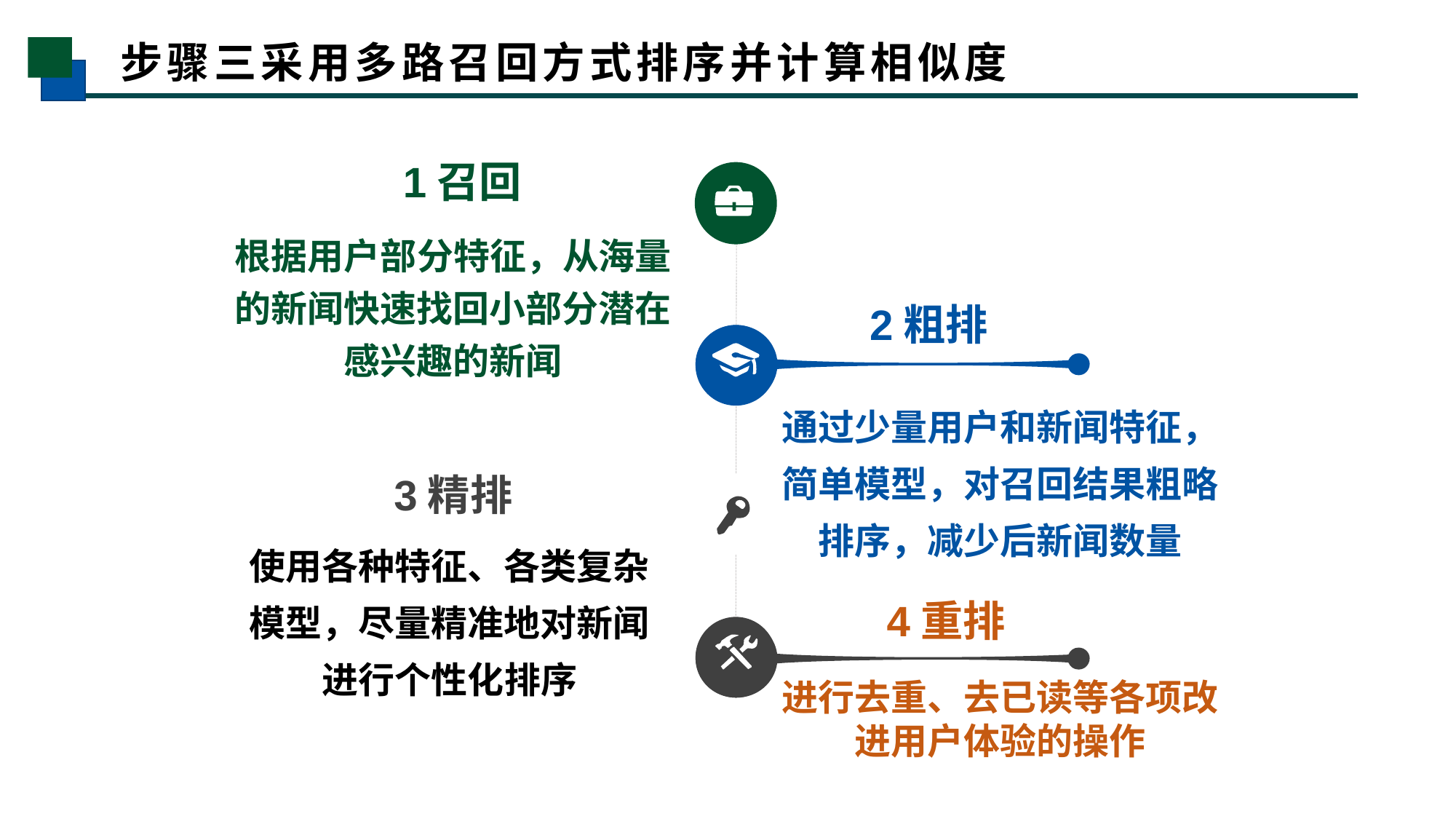

步骤三采用多路召回方式排序并计算相似度

1召回
根据用户部分特征，从海量的新闻快速找回小部分潜在感兴趣的新闻

2粗排
通过少量用户和新闻特征，简单模型，对召回结果粗略排序，减少后新闻数量
3精排
使用各种特征、各类复杂模型，尽量精准地对新闻进行个性化排序
4重排
进行去重、去已读等各项改进用户体验的操作